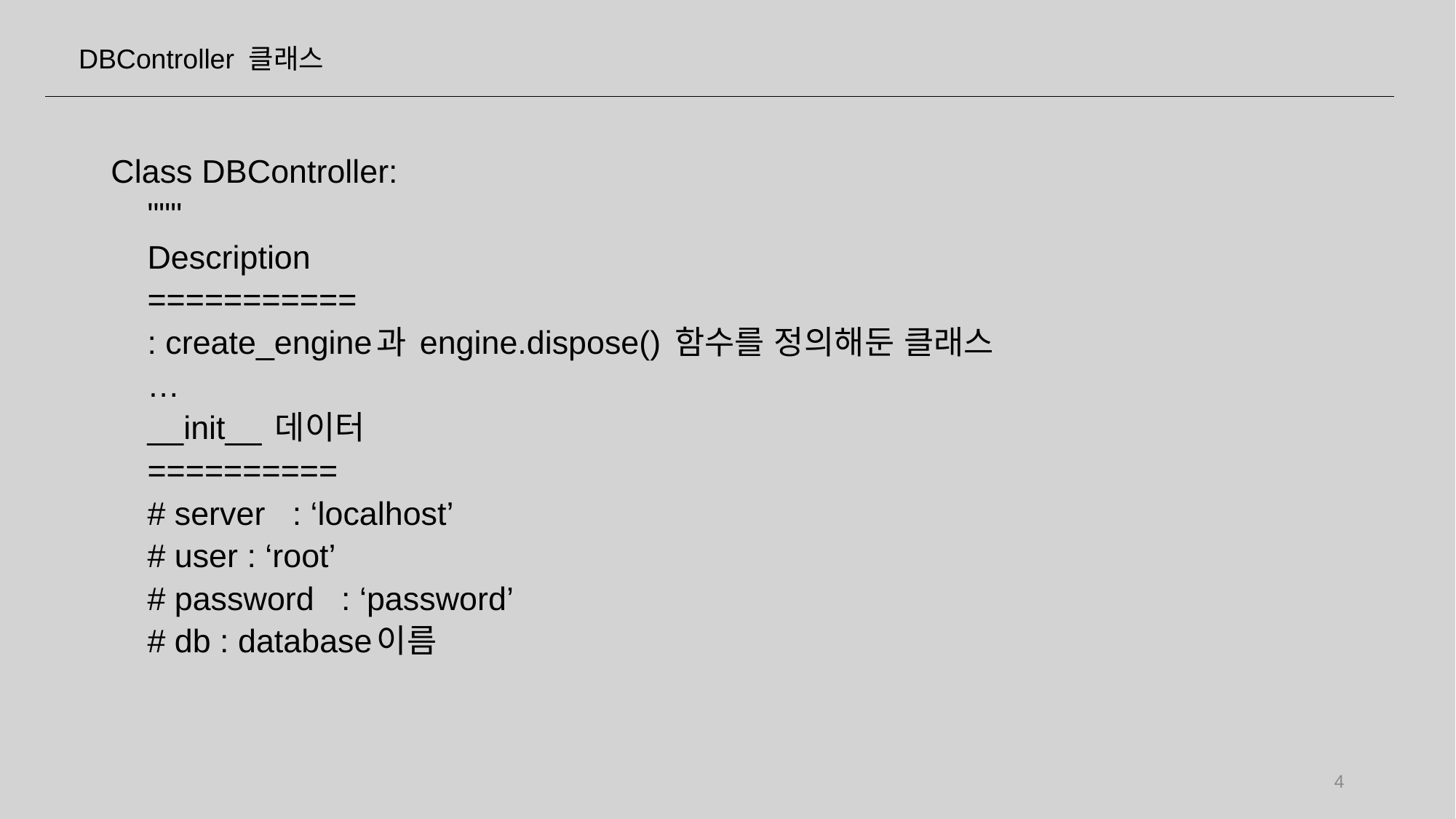

DBController 클래스
Class DBController:
    """
    Description
    ===========
    : create_engine과 engine.dispose() 함수를 정의해둔 클래스
    …
    __init__ 데이터
    ==========
    # server   : ‘localhost’
    # user : ‘root’
    # password   : ‘password’
    # db : database이름
4